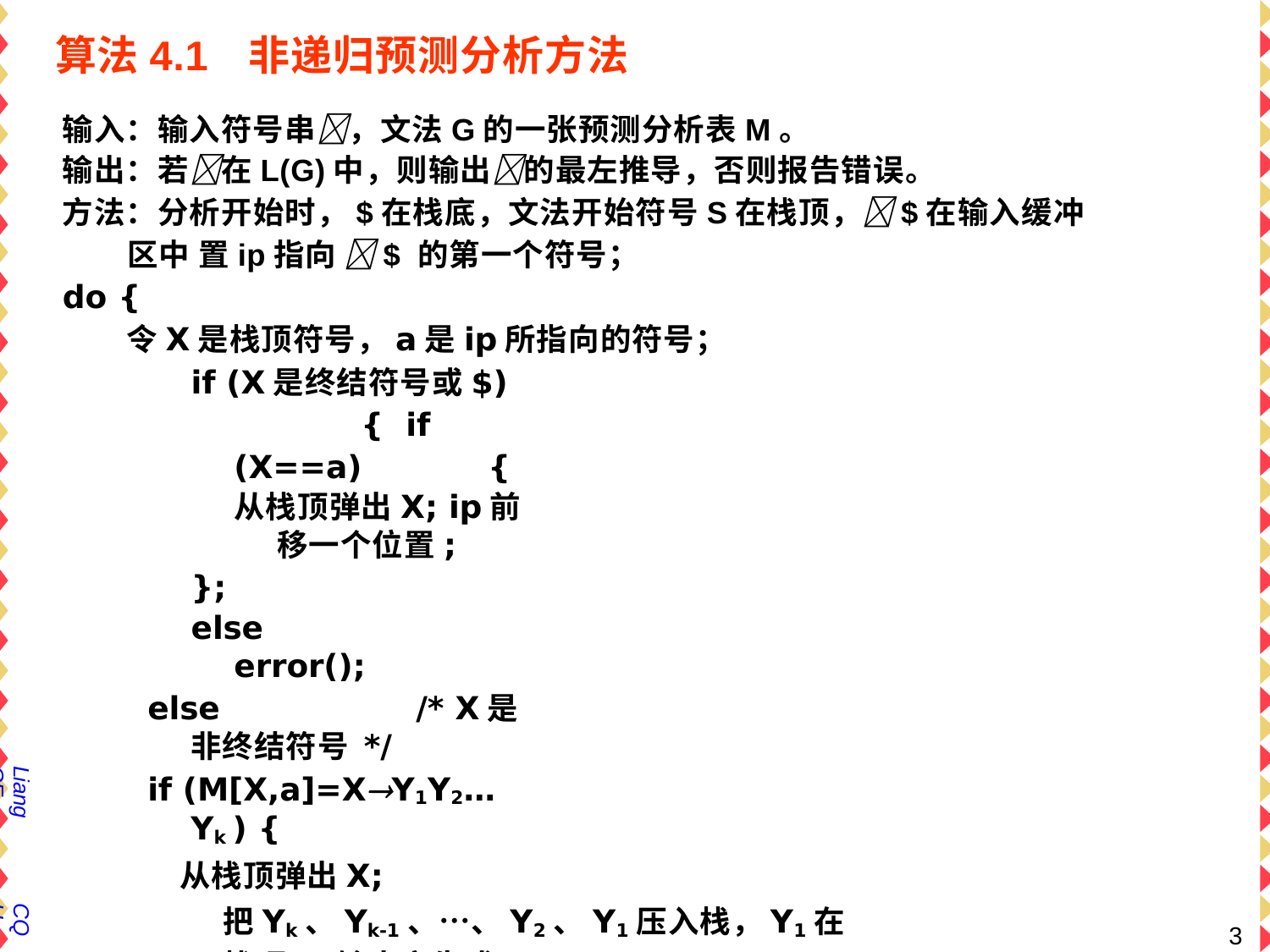

# 算法4.1	非递归预测分析方法
输入：输入符号串ω，文法G的一张预测分析表M。
输出：若ω在L(G)中，则输出ω的最左推导，否则报告错误。
方法：分析开始时，$在栈底，文法开始符号S在栈顶，ω$在输入缓冲区中 置ip指向 ω$ 的第一个符号；
do {
令X是栈顶符号，a是ip所指向的符号；
if (X是终结符号或$)	{  if (X==a)	{
从栈顶弹出X; ip前移一个位置;
};
else	error();
else	/* X是非终结符号 */
if (M[X,a]=X→Y1Y2…Yk ) {
从栈顶弹出X;
把Yk、Yk-1、…、Y2、Y1压入栈，Y1在栈顶;  输出产生式X→Y1Y2…Yk ;
};
else	error();
}while(X!=$)	/* 栈不空，继续 */
Liang GE
CQU
30